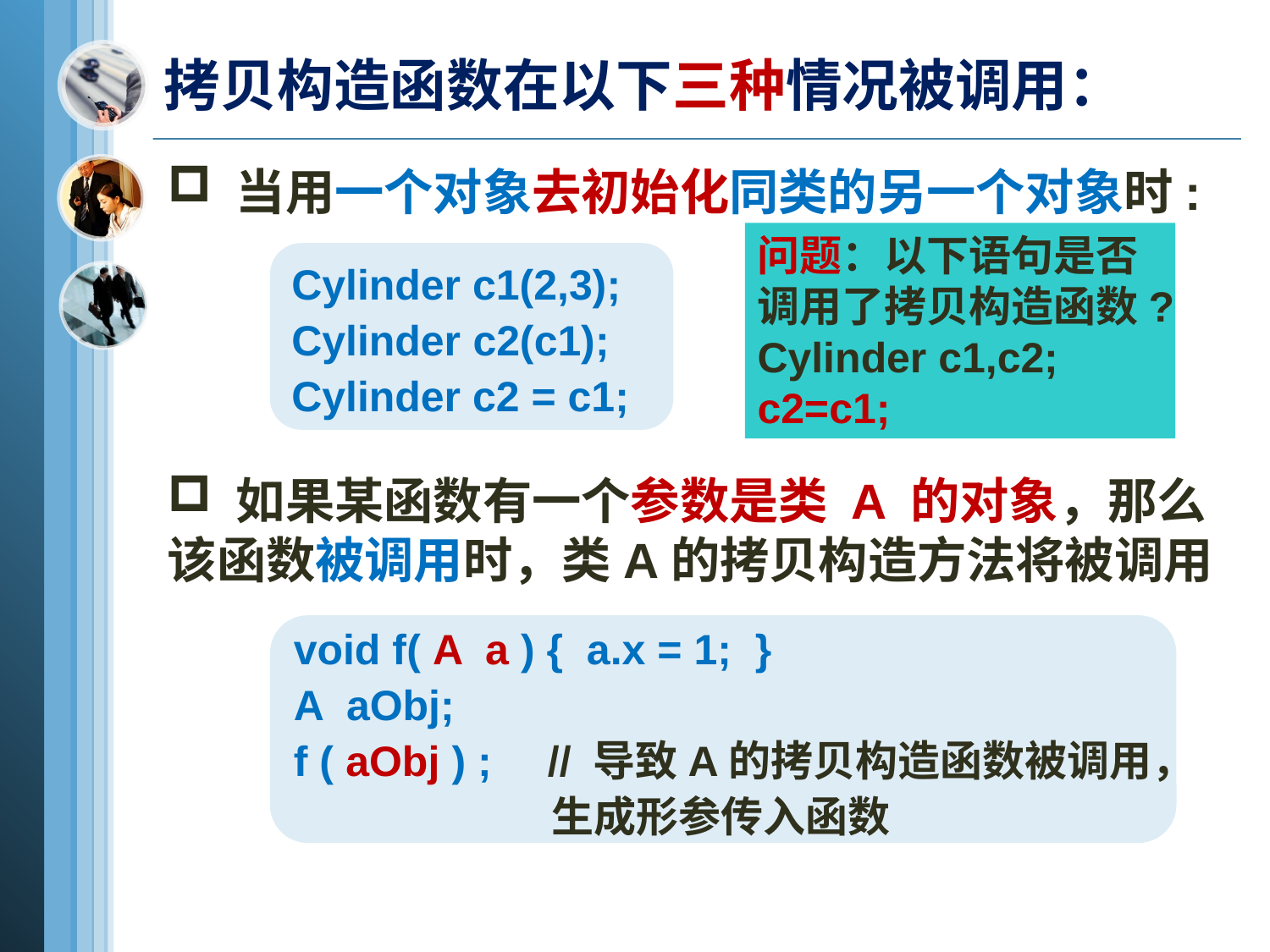

拷贝构造函数在以下三种情况被调用：
 当用一个对象去初始化同类的另一个对象时:
问题：以下语句是否调用了拷贝构造函数?
Cylinder c1,c2;
c2=c1;
Cylinder c1(2,3);
Cylinder c2(c1);
Cylinder c2 = c1;
 如果某函数有一个参数是类 A 的对象，那么该函数被调用时，类A的拷贝构造方法将被调用
void f( A  a ) {  a.x = 1;  }
A  aObj;
f ( aObj ) ;	// 导致A的拷贝构造函数被调用，
                          生成形参传入函数